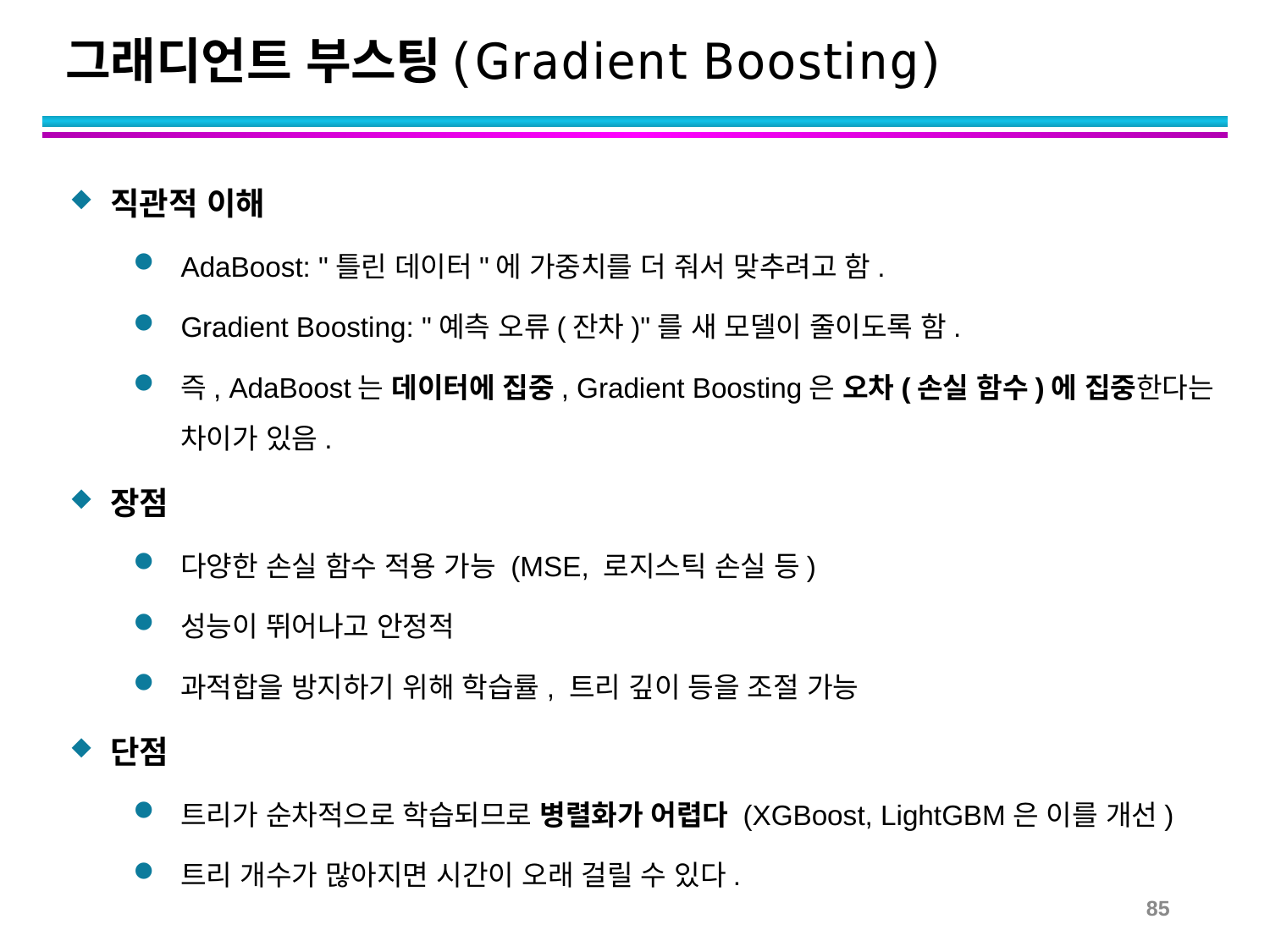

# 그래디언트 부스팅(Gradient Boosting)
직관적 이해
AdaBoost: "틀린 데이터"에 가중치를 더 줘서 맞추려고 함.
Gradient Boosting: "예측 오류(잔차)"를 새 모델이 줄이도록 함.
즉, AdaBoost는 데이터에 집중, Gradient Boosting은 오차(손실 함수)에 집중한다는 차이가 있음.
장점
다양한 손실 함수 적용 가능 (MSE, 로지스틱 손실 등)
성능이 뛰어나고 안정적
과적합을 방지하기 위해 학습률, 트리 깊이 등을 조절 가능
단점
트리가 순차적으로 학습되므로 병렬화가 어렵다 (XGBoost, LightGBM은 이를 개선)
트리 개수가 많아지면 시간이 오래 걸릴 수 있다.
85